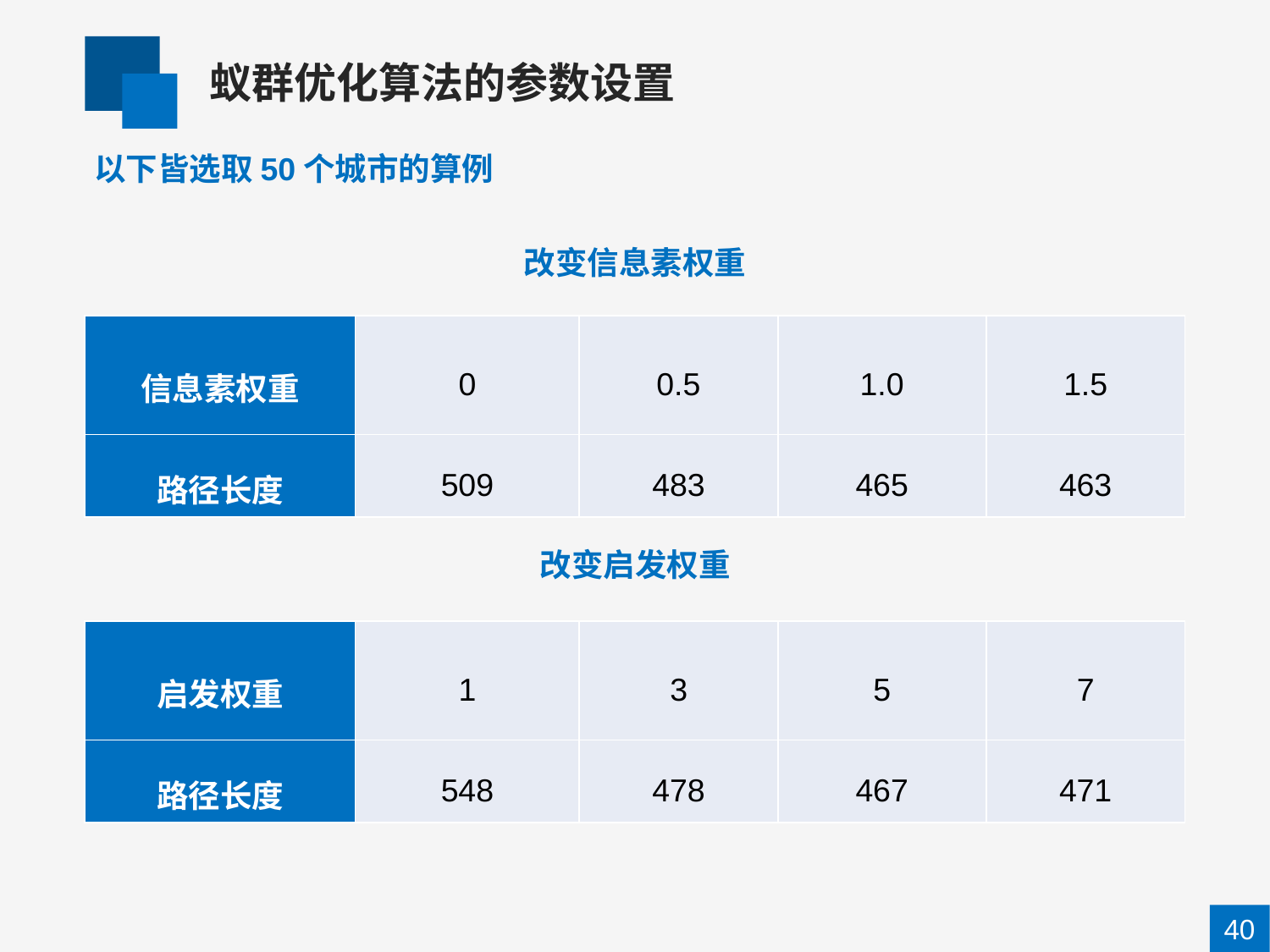

蚁群优化算法的参数设置
以下皆选取50个城市的算例
改变信息素权重
| 信息素权重 | 0 | 0.5 | 1.0 | 1.5 |
| --- | --- | --- | --- | --- |
| 路径长度 | 509 | 483 | 465 | 463 |
改变启发权重
| 启发权重 | 1 | 3 | 5 | 7 |
| --- | --- | --- | --- | --- |
| 路径长度 | 548 | 478 | 467 | 471 |
40